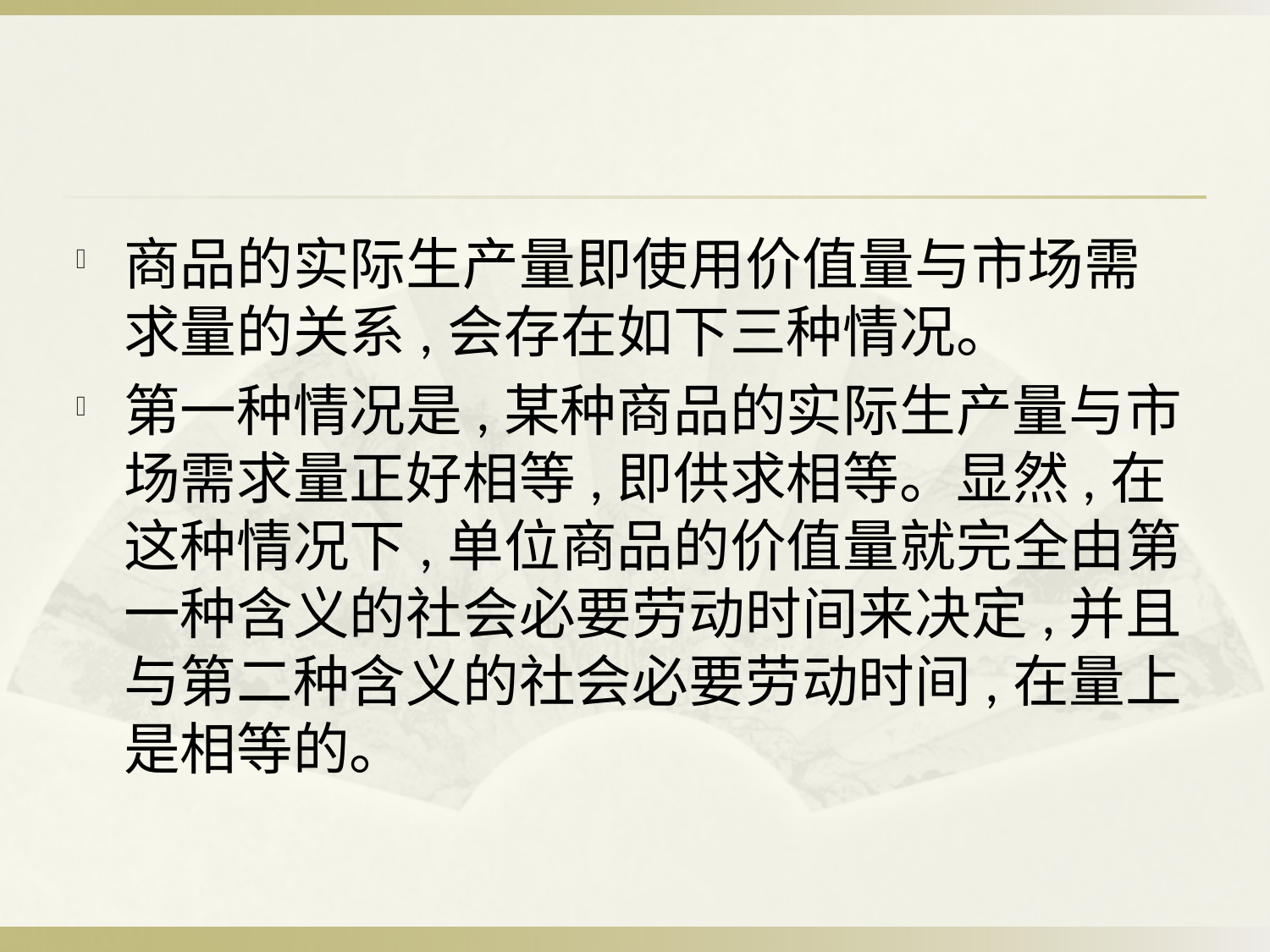

#
商品的实际生产量即使用价值量与市场需求量的关系,会存在如下三种情况。
第一种情况是,某种商品的实际生产量与市场需求量正好相等,即供求相等。显然,在这种情况下,单位商品的价值量就完全由第一种含义的社会必要劳动时间来决定,并且与第二种含义的社会必要劳动时间,在量上是相等的。